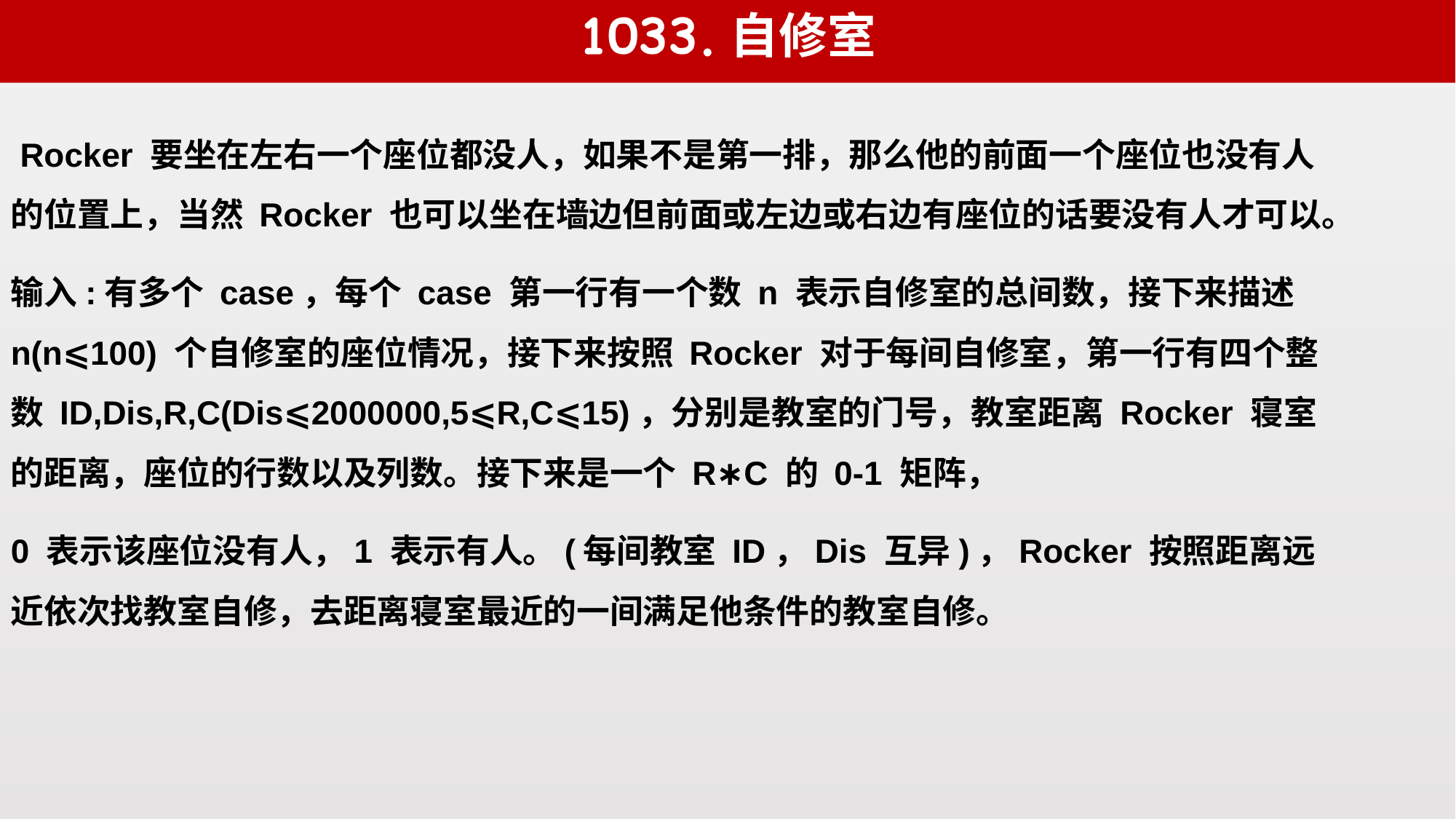

1033.自修室
 Rocker 要坐在左右一个座位都没人，如果不是第一排，那么他的前面一个座位也没有人的位置上，当然 Rocker 也可以坐在墙边但前面或左边或右边有座位的话要没有人才可以。
输入:有多个 case，每个 case 第一行有一个数 n 表示自修室的总间数，接下来描述 n(n⩽100) 个自修室的座位情况，接下来按照 Rocker 对于每间自修室，第一行有四个整数 ID,Dis,R,C(Dis⩽2000000,5⩽R,C⩽15)，分别是教室的门号，教室距离 Rocker 寝室的距离，座位的行数以及列数。接下来是一个 R∗C 的 0-1 矩阵，
0 表示该座位没有人，1 表示有人。(每间教室 ID，Dis 互异)，Rocker 按照距离远近依次找教室自修，去距离寝室最近的一间满足他条件的教室自修。

struct node {
	int id;
	int dis;
} arr[100];//存储可选教室
string room[225];//教室中座位
bool cmp(node x,node y) {
	return x.dis<y.dis;
}//根据距离对可选教室排序
int main() {
	int n;//自修室间数
	while(cin>>n) {
		int count=0;
		for(int i=0; i<n; i++) {
			int id,dis,r,c;//分别是教室的门号，教室距离 Rocker 寝室的距离，座位的行数以及列数
			cin>>id>>dis>>r>>c;
			for(int j=0; j<r; j++)
				cin>>room[j];//r行的矩阵
			for(int j=0; j<r; j++) {
				int flag=0;
				for(int k=0; k<c; k++)
                    //当前行第k列无人，且是j==0第一排或者前一排第k列无人，且k==0第1列即靠左墙或左边无人，且k==r-1靠右墙或右边无人
					if(room[j][k]=='0'&&(j==0||room[j-1][k]=='0')&&(k==0||room[j][k-1]=='0')&&(k==r-1||room[j][k+1]=='0'))
						flag=1;//找到了
				if(flag) {
					arr[count].id=id;
					arr[count].dis=dis;
					count++;//如果找到一个符合的座位，该教室可选,可选数量加1，break
					break;
				}
			}
			//break之后到这里判断下一个教室是否可选
		}
		if(count==0)
			cout<<"Bad Luck,Rocker!"<<endl;
		else {
			sort(arr,arr+count,cmp);
			cout<<arr[0].id<<endl;//按距离将可选教室排序
		}
	}
	return 0;
}